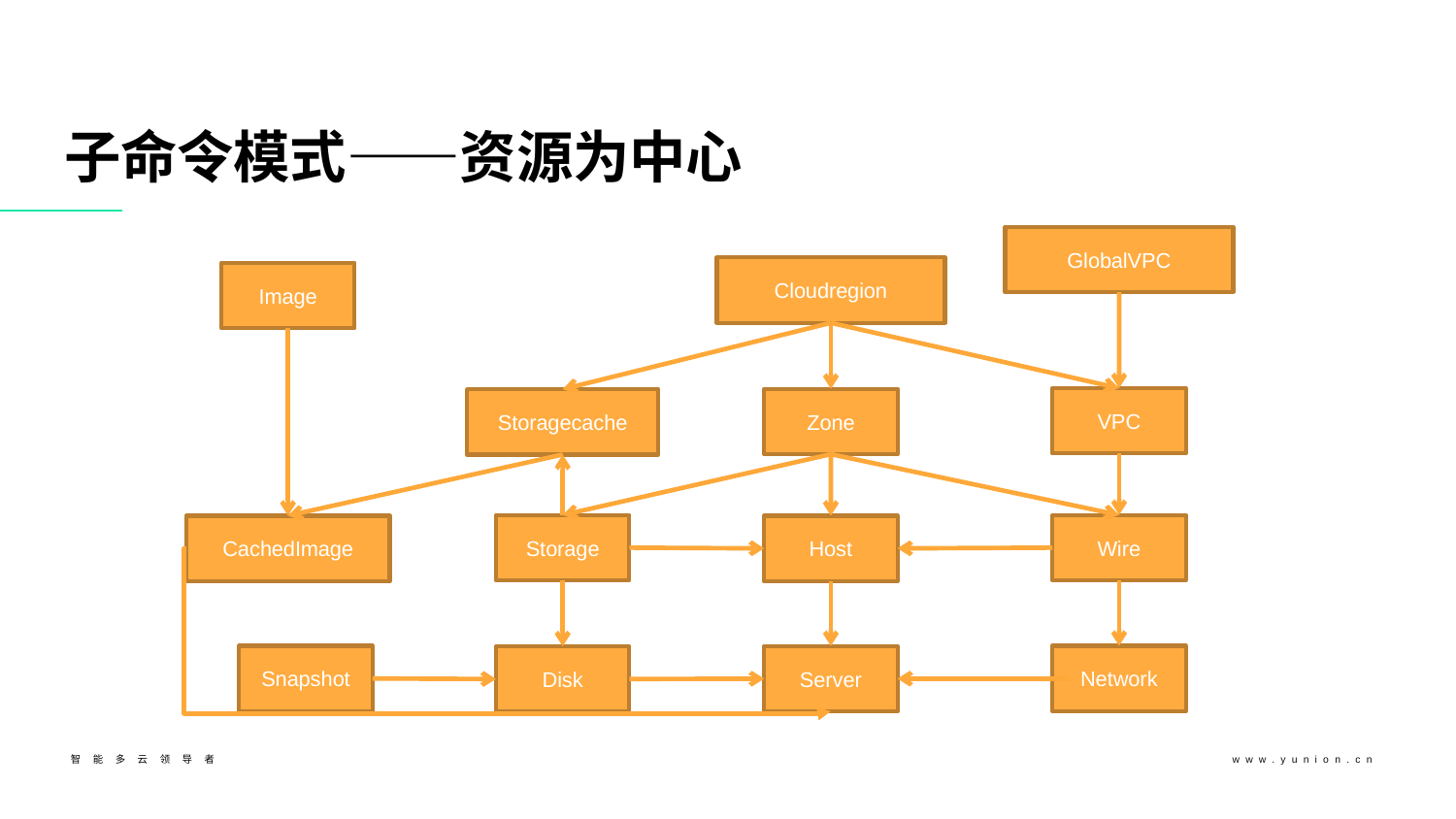

# 子命令模式——资源为中心
GlobalVPC
Cloudregion
Image
VPC
Zone
Storagecache
Storage
Wire
CachedImage
Host
Snapshot
Network
Server
Disk